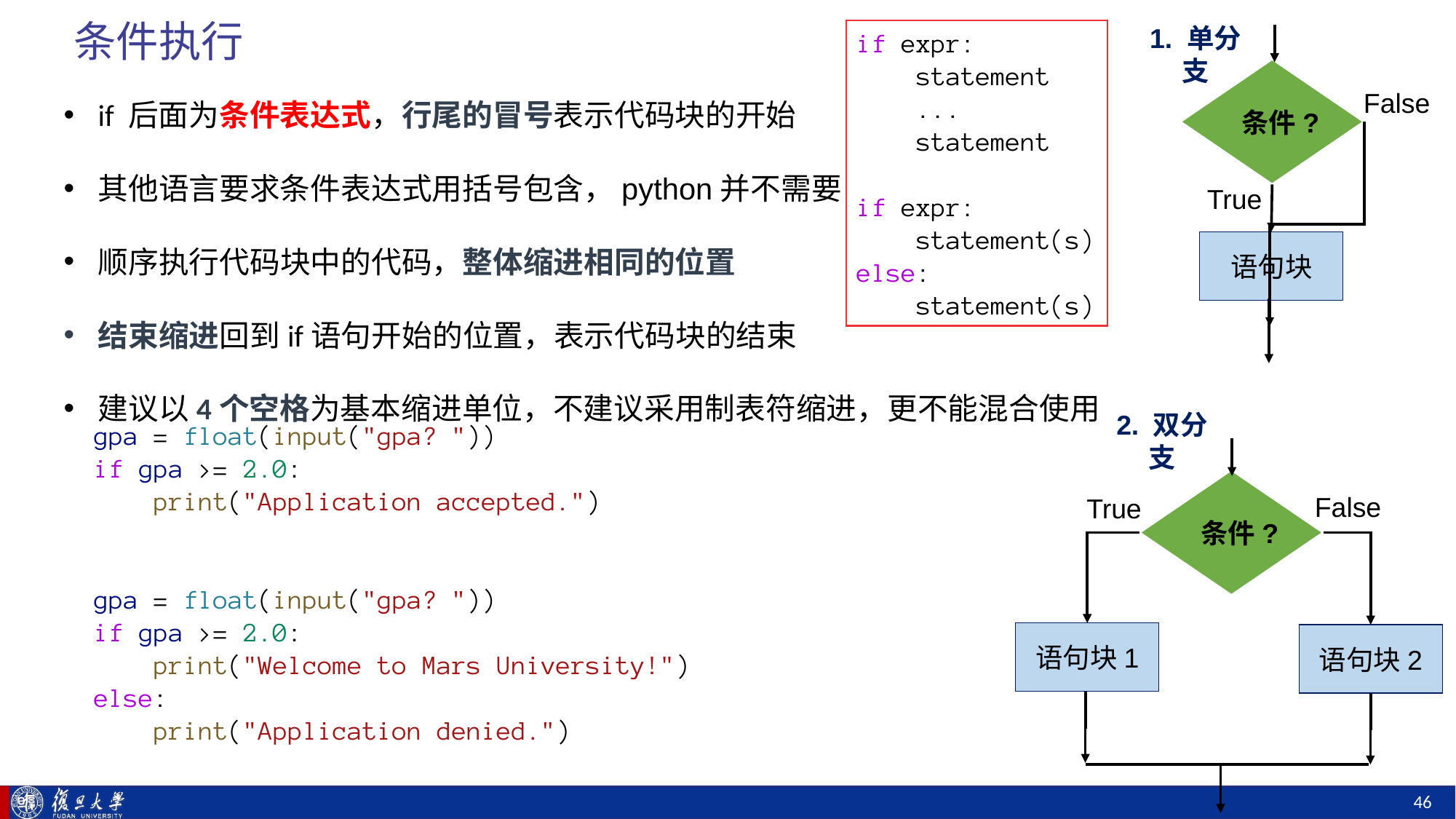

# 条件执行
1. 单分支
条件?
False
True
语句块
if expr:
    statement
    ...
    statement

if expr:
    statement(s)
else:
    statement(s)
if 后面为条件表达式，行尾的冒号表示代码块的开始
其他语言要求条件表达式用括号包含，python并不需要
顺序执行代码块中的代码，整体缩进相同的位置
结束缩进回到if语句开始的位置，表示代码块的结束
建议以4个空格为基本缩进单位，不建议采用制表符缩进，更不能混合使用

2. 双分支
条件?
False
True
语句块1
语句块2
gpa = float(input("gpa? "))
if gpa >= 2.0:
    print("Application accepted.")

gpa = float(input("gpa? "))
if gpa >= 2.0:
    print("Welcome to Mars University!")
else:
    print("Application denied.")